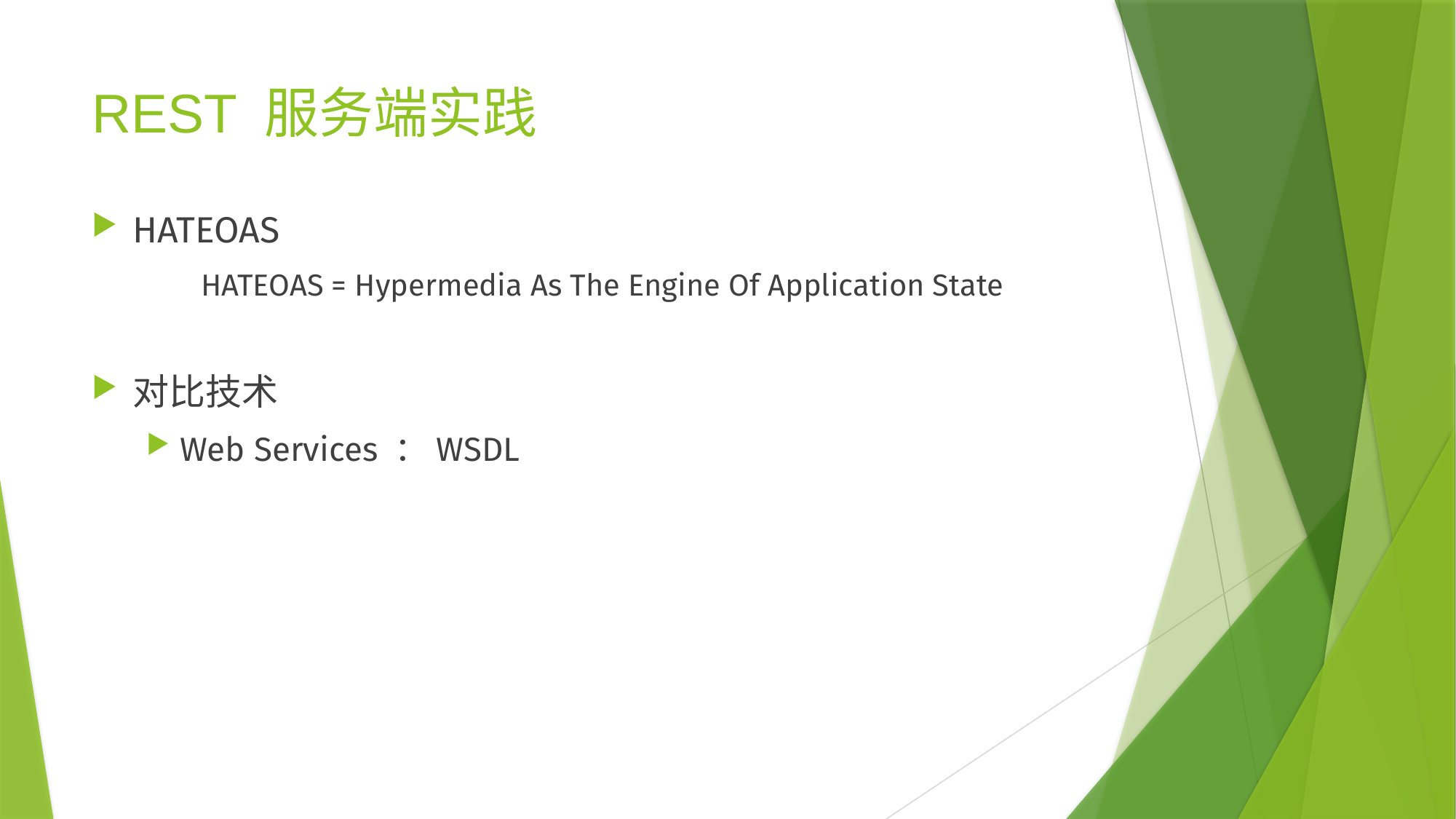

# REST 服务端实践
HATEOAS
	HATEOAS = Hypermedia As The Engine Of Application State

对比技术
Web Services ：WSDL